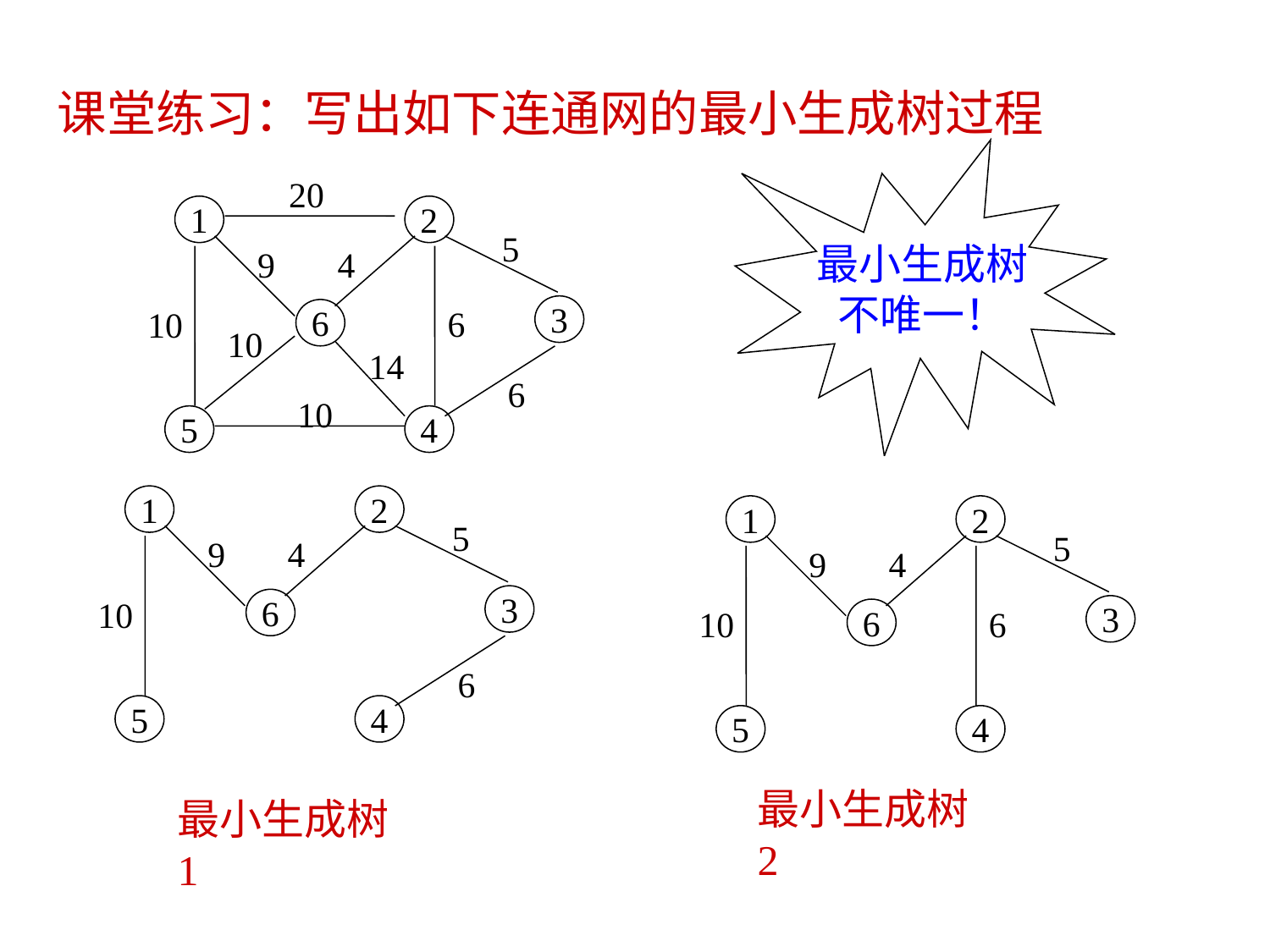

课堂练习：写出如下连通网的最小生成树过程
最小生成树
不唯一！
20
1
2

5

9
4

6
3
10
6
10

14

6
10
5
4

1
2
5

9
4

3
10
6

6
5
4
最小生成树1
1
2
5

9
4

6
3
10
6
5
4
最小生成树2